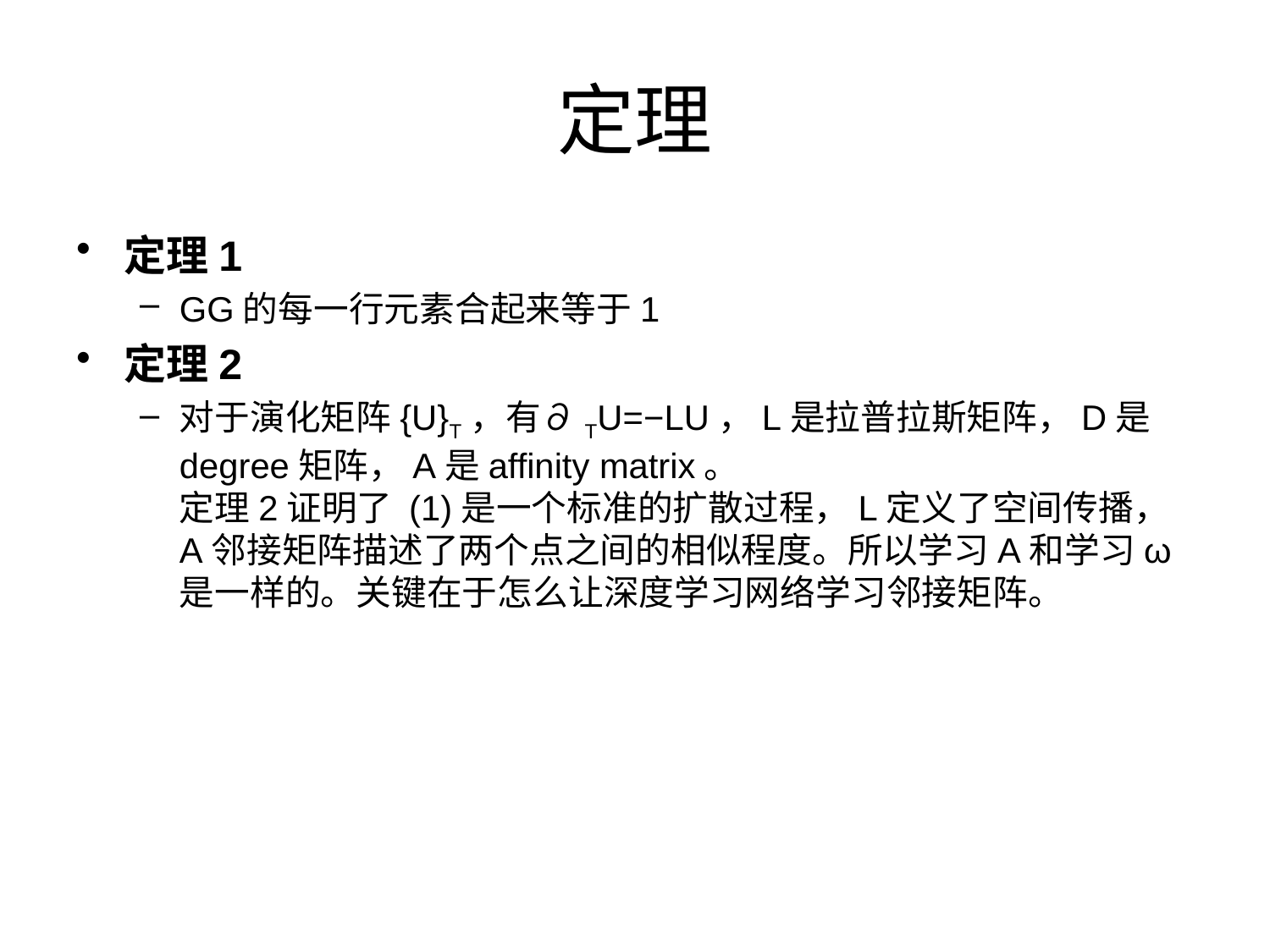

# 定理
定理1
GG的每一行元素合起来等于1
定理2
对于演化矩阵{U}T，有∂TU=−LU，L是拉普拉斯矩阵，D是degree矩阵，A是affinity matrix。 
定理2证明了 (1)是一个标准的扩散过程，L定义了空间传播，A邻接矩阵描述了两个点之间的相似程度。所以学习A和学习ω是一样的。关键在于怎么让深度学习网络学习邻接矩阵。